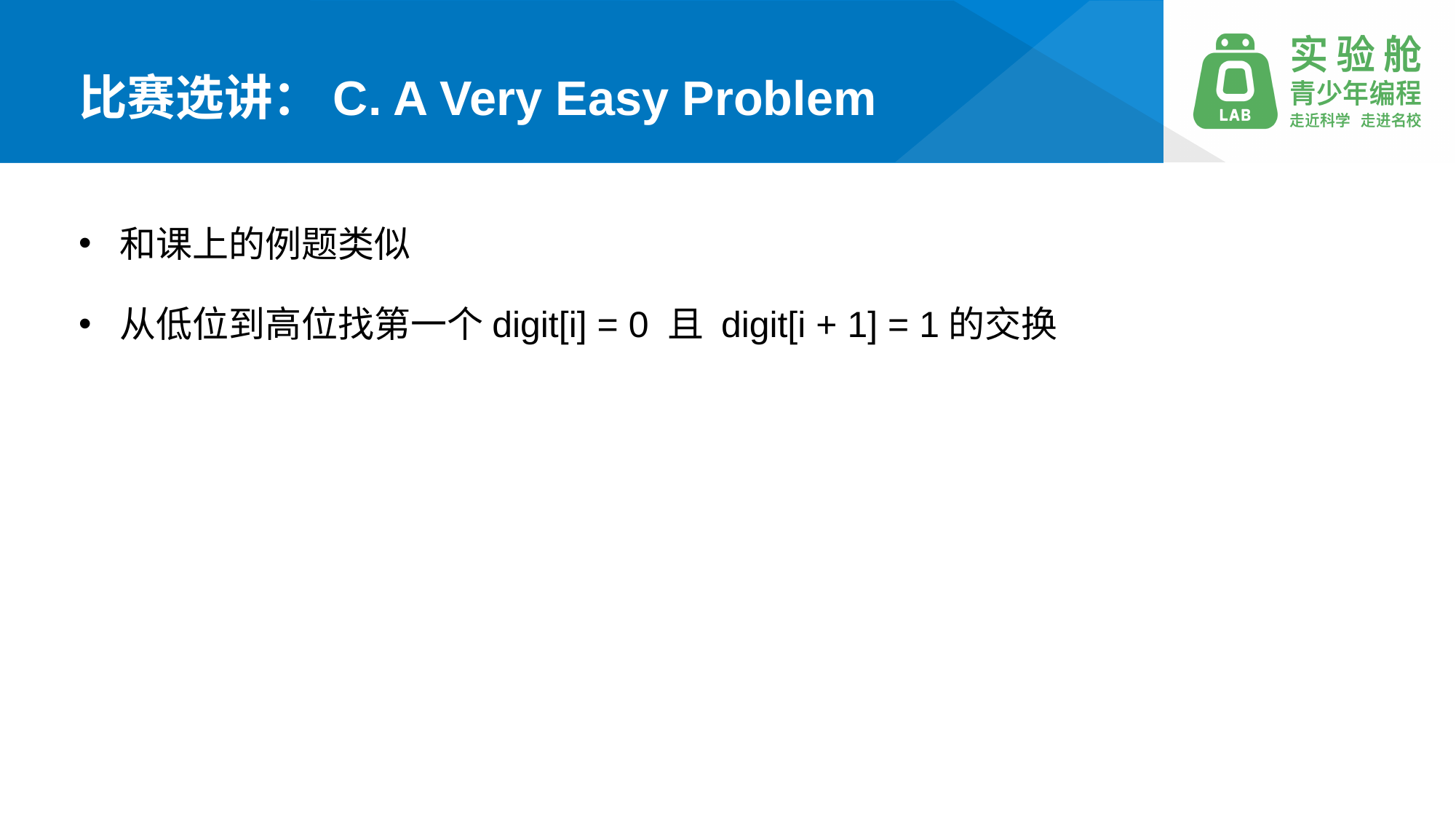

比赛选讲：C. A Very Easy Problem
和课上的例题类似
从低位到高位找第一个digit[i] = 0 且 digit[i + 1] = 1的交换